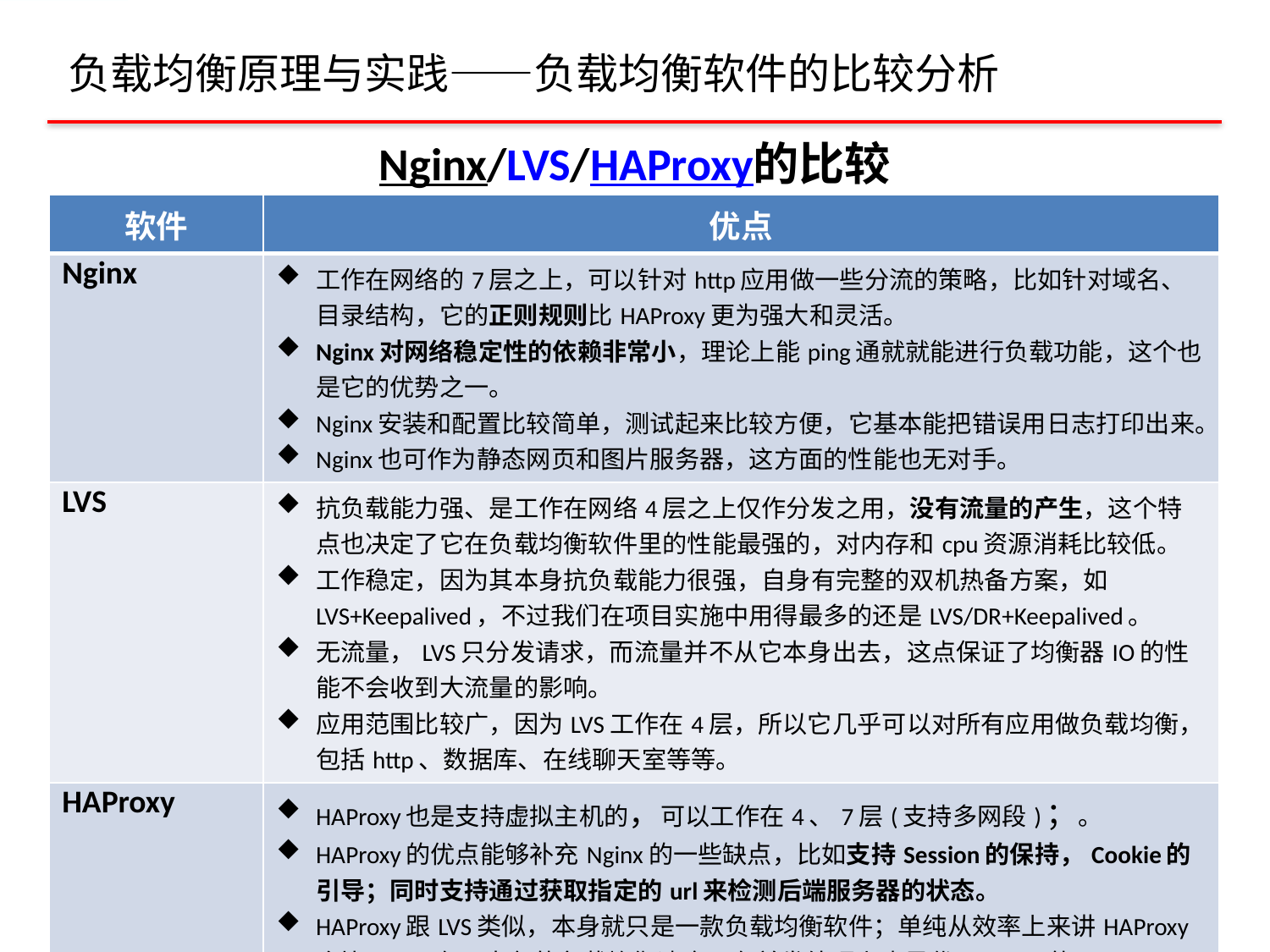

负载均衡原理与实践——负载均衡软件的比较分析
# Nginx/LVS/HAProxy的比较
| 软件 | 优点 |
| --- | --- |
| Nginx | 工作在网络的7层之上，可以针对http应用做一些分流的策略，比如针对域名、目录结构，它的正则规则比HAProxy更为强大和灵活。 Nginx对网络稳定性的依赖非常小，理论上能ping通就就能进行负载功能，这个也是它的优势之一。 Nginx安装和配置比较简单，测试起来比较方便，它基本能把错误用日志打印出来。 Nginx也可作为静态网页和图片服务器，这方面的性能也无对手。 |
| LVS | 抗负载能力强、是工作在网络4层之上仅作分发之用，没有流量的产生，这个特点也决定了它在负载均衡软件里的性能最强的，对内存和cpu资源消耗比较低。 工作稳定，因为其本身抗负载能力很强，自身有完整的双机热备方案，如LVS+Keepalived，不过我们在项目实施中用得最多的还是LVS/DR+Keepalived。 无流量，LVS只分发请求，而流量并不从它本身出去，这点保证了均衡器IO的性能不会收到大流量的影响。 应用范围比较广，因为LVS工作在4层，所以它几乎可以对所有应用做负载均衡，包括http、数据库、在线聊天室等等。 |
| HAProxy | HAProxy也是支持虚拟主机的，可以工作在4、7层(支持多网段)；。 HAProxy的优点能够补充Nginx的一些缺点，比如支持Session的保持，Cookie的引导；同时支持通过获取指定的url来检测后端服务器的状态。 HAProxy跟LVS类似，本身就只是一款负载均衡软件；单纯从效率上来讲HAProxy会比Nginx有更出色的负载均衡速度，在并发处理上也是优于Nginx的。 HAProxy支持TCP协议的负载均衡转发，可以对MySQL读进行负载均衡，对后端的MySQL节点进行检测和负载均衡。 HAProxy负载均衡策略非常多 |